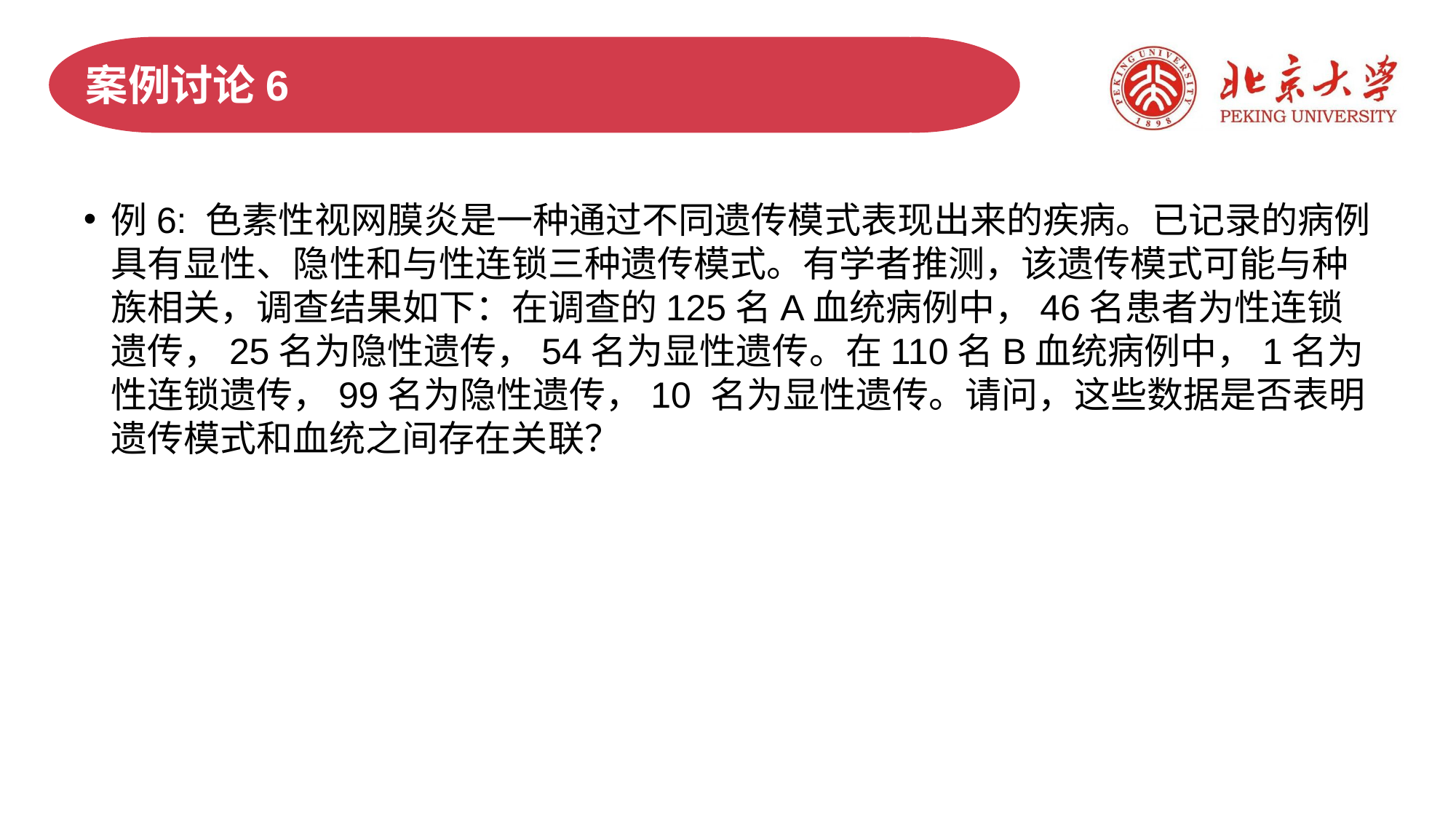

# 案例讨论6
例6: 色素性视网膜炎是一种通过不同遗传模式表现出来的疾病。已记录的病例具有显性、隐性和与性连锁三种遗传模式。有学者推测，该遗传模式可能与种族相关，调查结果如下：在调查的125名A血统病例中，46名患者为性连锁遗传，25名为隐性遗传，54名为显性遗传。在110名B血统病例中，1名为性连锁遗传，99名为隐性遗传，10 名为显性遗传。请问，这些数据是否表明遗传模式和血统之间存在关联？